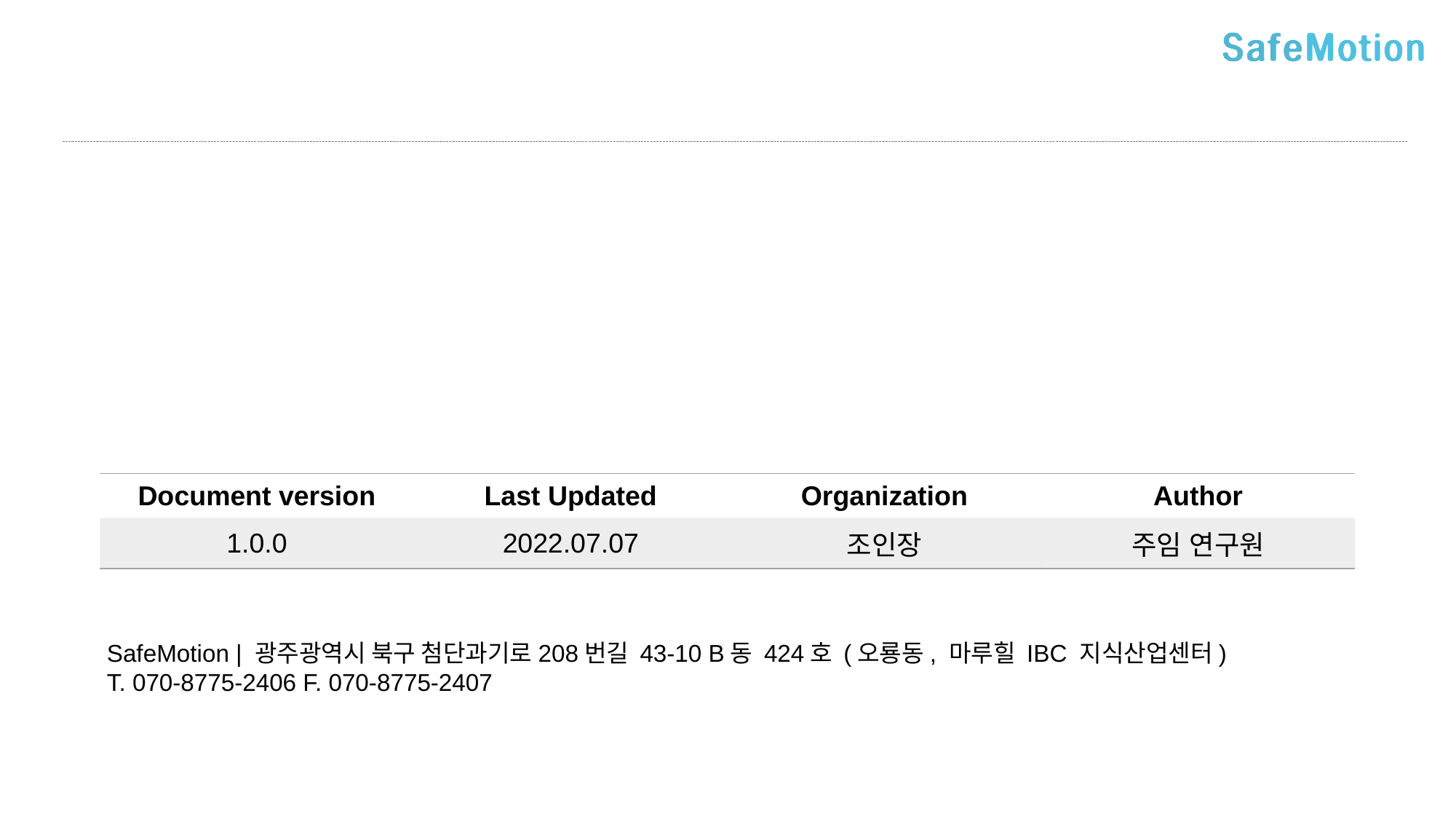

| Document version | Last Updated | Organization | Author |
| --- | --- | --- | --- |
| 1.0.0 | 2022.07.07 | 조인장 | 주임 연구원 |
SafeMotion | 광주광역시 북구 첨단과기로208번길 43-10 B동 424호 (오룡동, 마루힐 IBC 지식산업센터)
T. 070-8775-2406 F. 070-8775-2407